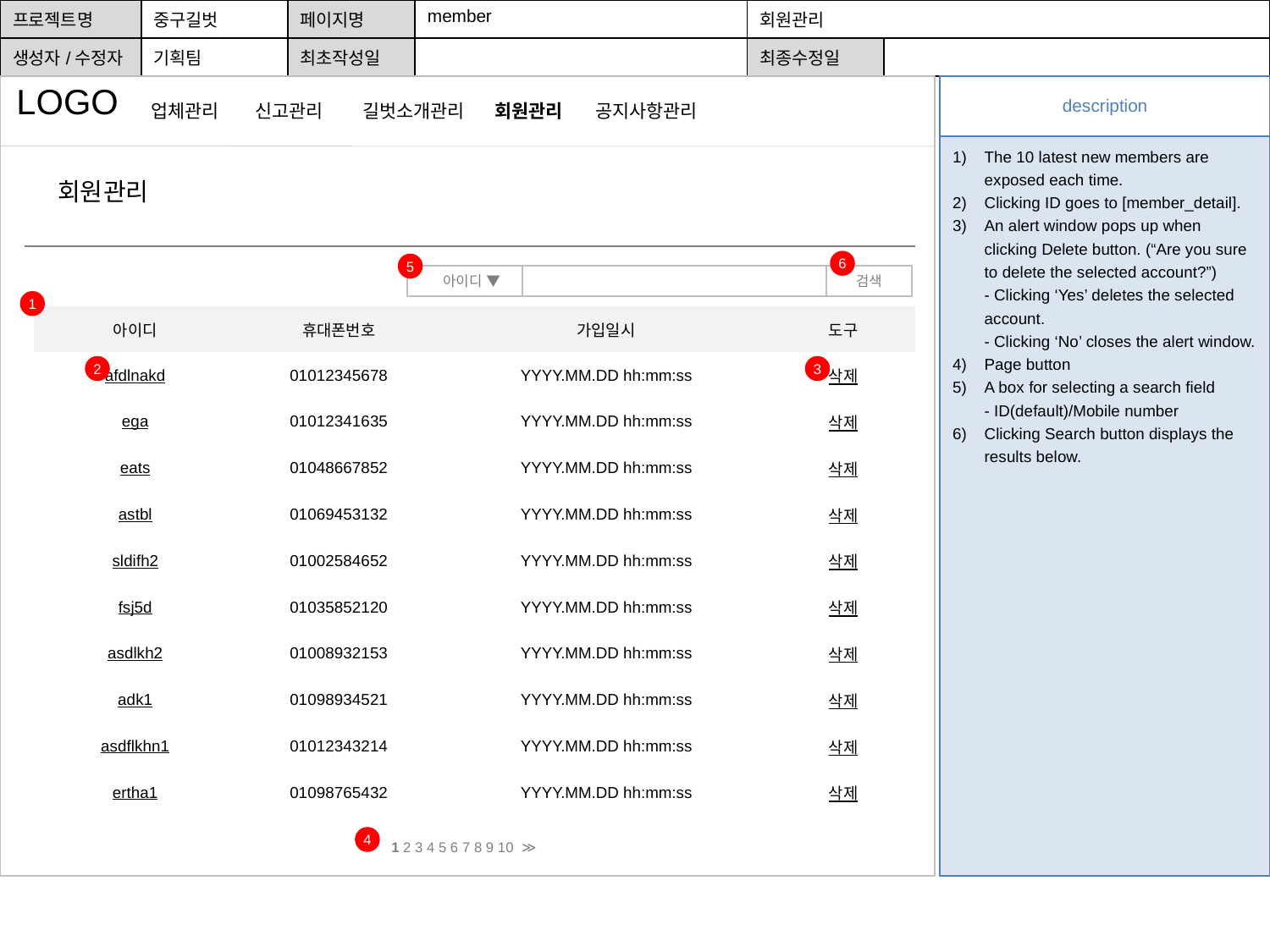

| 프로젝트명 | 중구길벗 | 페이지명 | member | 회원관리 |  |
| --- | --- | --- | --- | --- | --- |
| 생성자/수정자 | 기획팀 | 최초작성일 |  | 최종수정일 |  |
| description |
| --- |
| The 10 latest new members are exposed each time. Clicking ID goes to [member\_detail]. An alert window pops up when clicking Delete button. (“Are you sure to delete the selected account?”) - Clicking ‘Yes’ deletes the selected account. - Clicking ‘No’ closes the alert window. Page button A box for selecting a search field - ID(default)/Mobile number Clicking Search button displays the results below. |

LOGO
업체관리
신고관리
길벗소개관리
회원관리
공지사항관리
회원관리
6
5

검색
     아이디 ▼
1
| 아이디 | 휴대폰번호 | 가입일시 | 도구 |
| --- | --- | --- | --- |
| afdlnakd | 01012345678 | YYYY.MM.DD hh:mm:ss | 삭제 |
| ega | 01012341635 | YYYY.MM.DD hh:mm:ss | 삭제 |
| eats | 01048667852 | YYYY.MM.DD hh:mm:ss | 삭제 |
| astbl | 01069453132 | YYYY.MM.DD hh:mm:ss | 삭제 |
| sldifh2 | 01002584652 | YYYY.MM.DD hh:mm:ss | 삭제 |
| fsj5d | 01035852120 | YYYY.MM.DD hh:mm:ss | 삭제 |
| asdlkh2 | 01008932153 | YYYY.MM.DD hh:mm:ss | 삭제 |
| adk1 | 01098934521 | YYYY.MM.DD hh:mm:ss | 삭제 |
| asdflkhn1 | 01012343214 | YYYY.MM.DD hh:mm:ss | 삭제 |
| ertha1 | 01098765432 | YYYY.MM.DD hh:mm:ss | 삭제 |
2
3
4
1 2 3 4 5 6 7 8 9 10  ≫